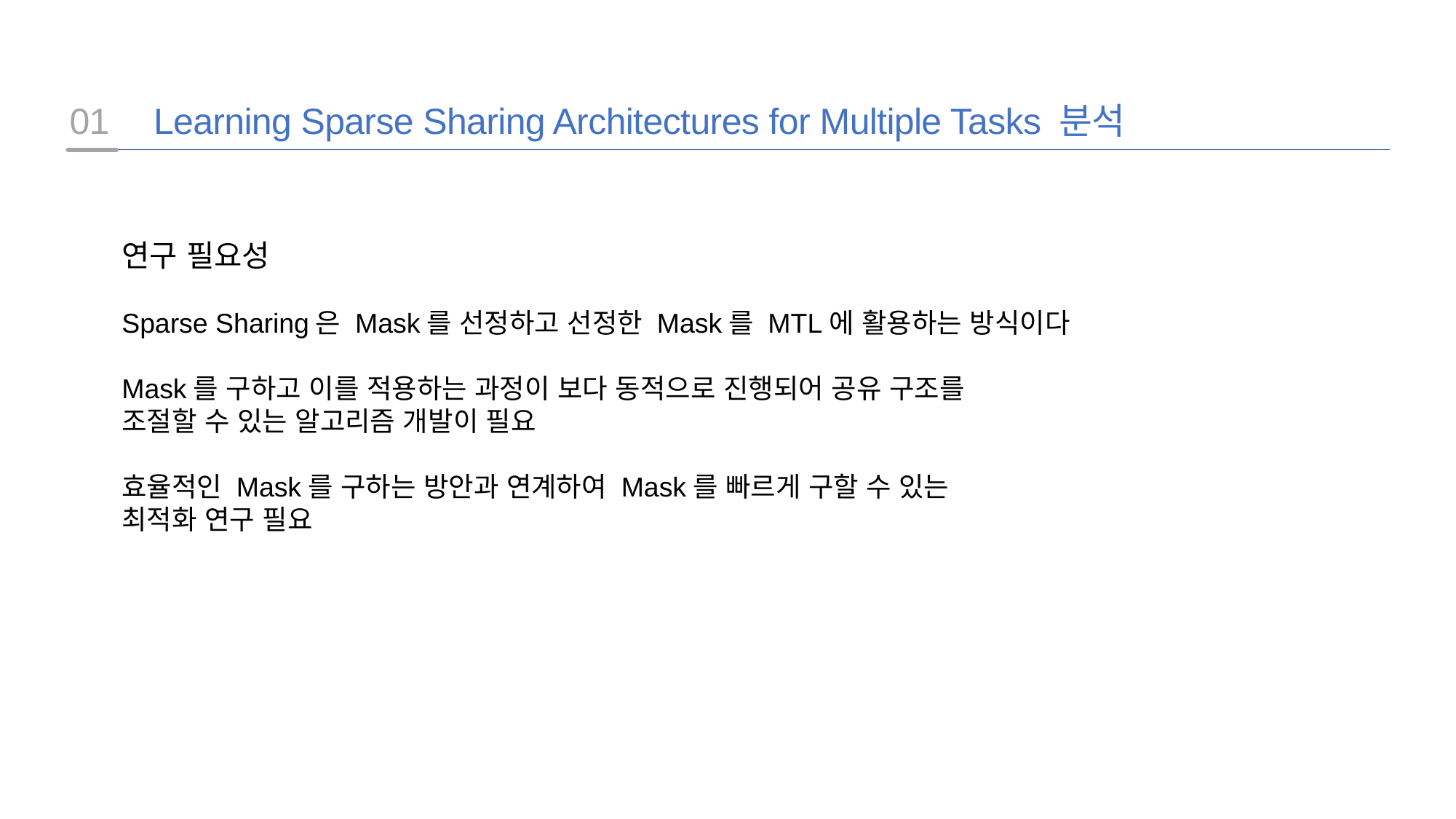

01
Learning Sparse Sharing Architectures for Multiple Tasks 분석
연구 필요성

Sparse Sharing은 Mask를 선정하고 선정한 Mask를 MTL에 활용하는 방식이다

Mask를 구하고 이를 적용하는 과정이 보다 동적으로 진행되어 공유 구조를
조절할 수 있는 알고리즘 개발이 필요

효율적인 Mask를 구하는 방안과 연계하여 Mask를 빠르게 구할 수 있는
최적화 연구 필요